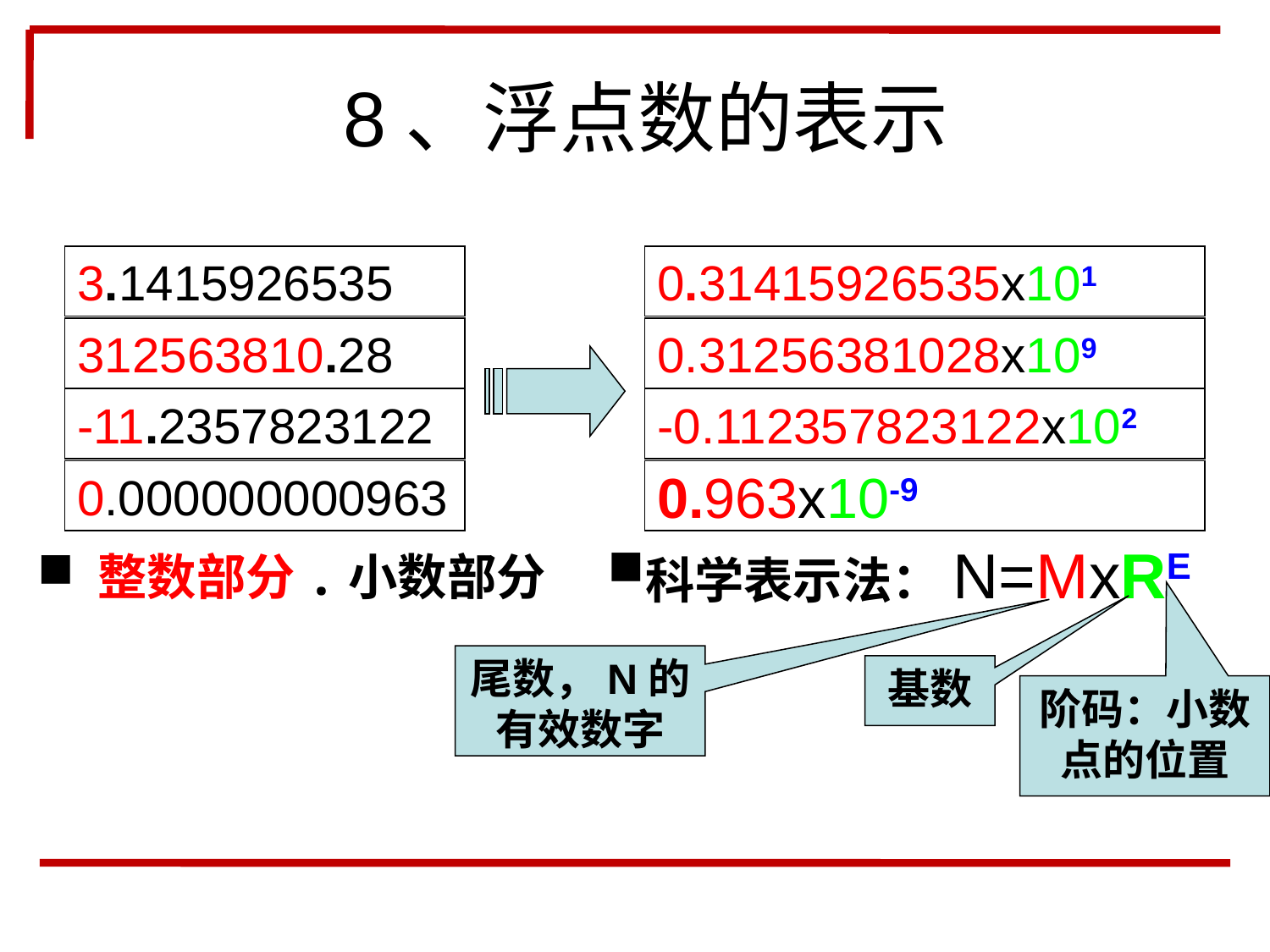

8、浮点数的表示
3.1415926535
312563810.28
-11.2357823122
0.000000000963
0.31415926535x101
0.31256381028x109
-0.112357823122x102
0.963x10-9

科学表示法：N=MxRE
 整数部分.小数部分
尾数，N的
有效数字
基数
阶码：小数点的位置